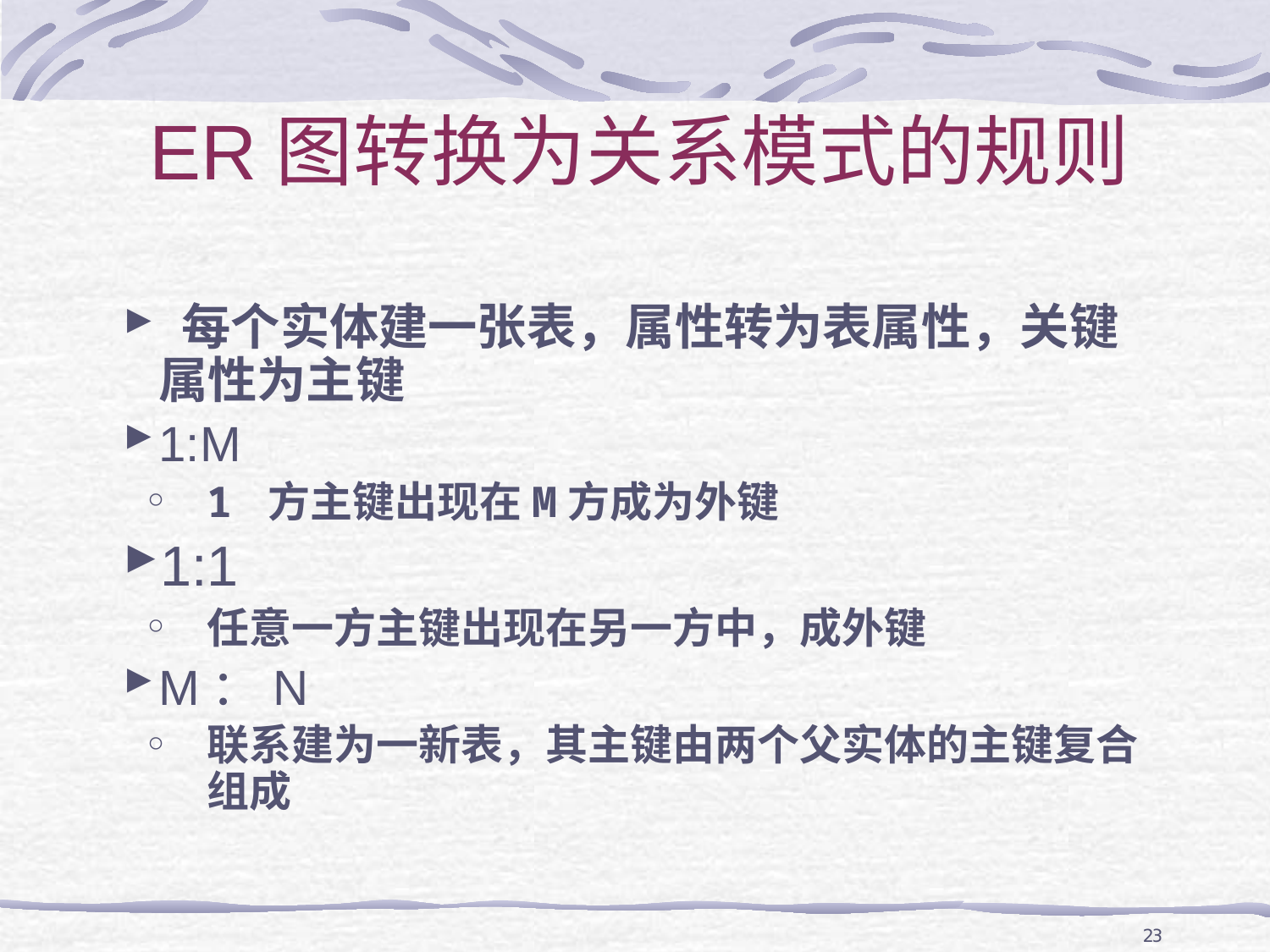

# ER图转换为关系模式的规则

 每个实体建一张表，属性转为表属性，关键属性为主键
1:M
1 方主键出现在M方成为外键
1:1
任意一方主键出现在另一方中，成外键
M：N
联系建为一新表，其主键由两个父实体的主键复合组成

23